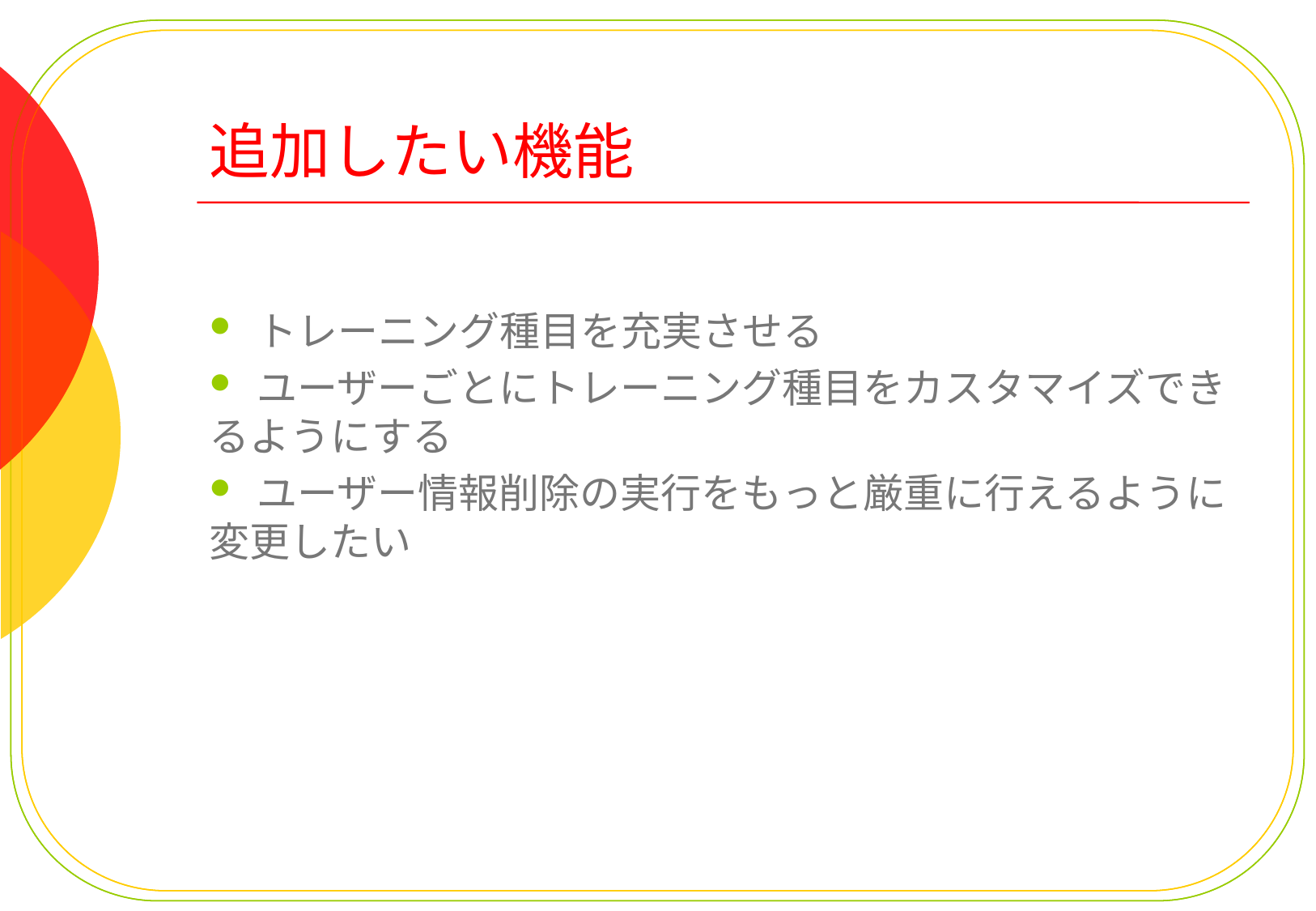

# 追加したい機能

	トレーニング種目を充実させる
	ユーザーごとにトレーニング種目をカスタマイズできるようにする
	ユーザー情報削除の実行をもっと厳重に行えるように変更したい